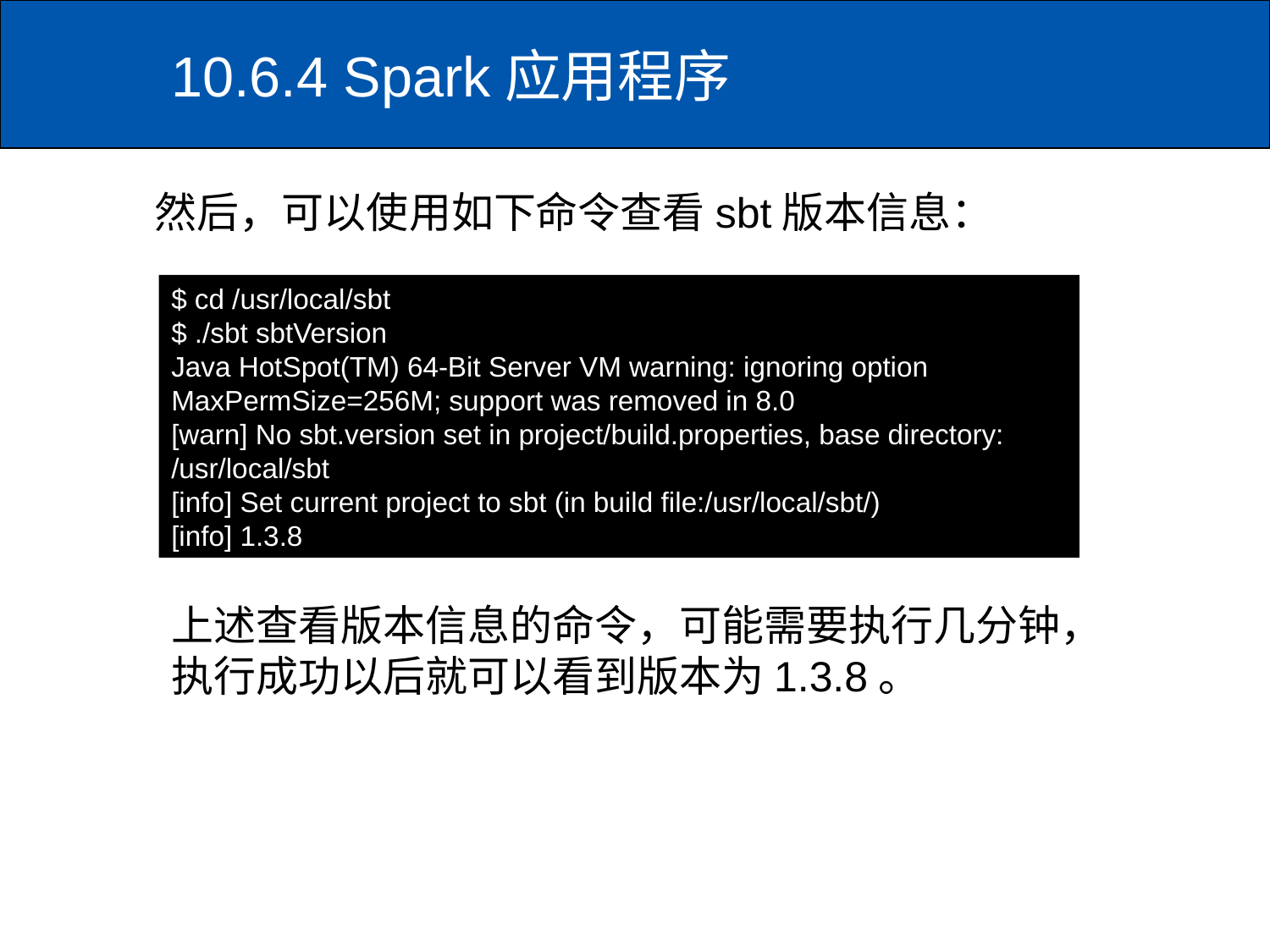

# 10.6.4 Spark应用程序
然后，可以使用如下命令查看sbt版本信息：
$ cd /usr/local/sbt
$ ./sbt sbtVersion
Java HotSpot(TM) 64-Bit Server VM warning: ignoring option MaxPermSize=256M; support was removed in 8.0
[warn] No sbt.version set in project/build.properties, base directory: /usr/local/sbt
[info] Set current project to sbt (in build file:/usr/local/sbt/)
[info] 1.3.8
上述查看版本信息的命令，可能需要执行几分钟，执行成功以后就可以看到版本为1.3.8。